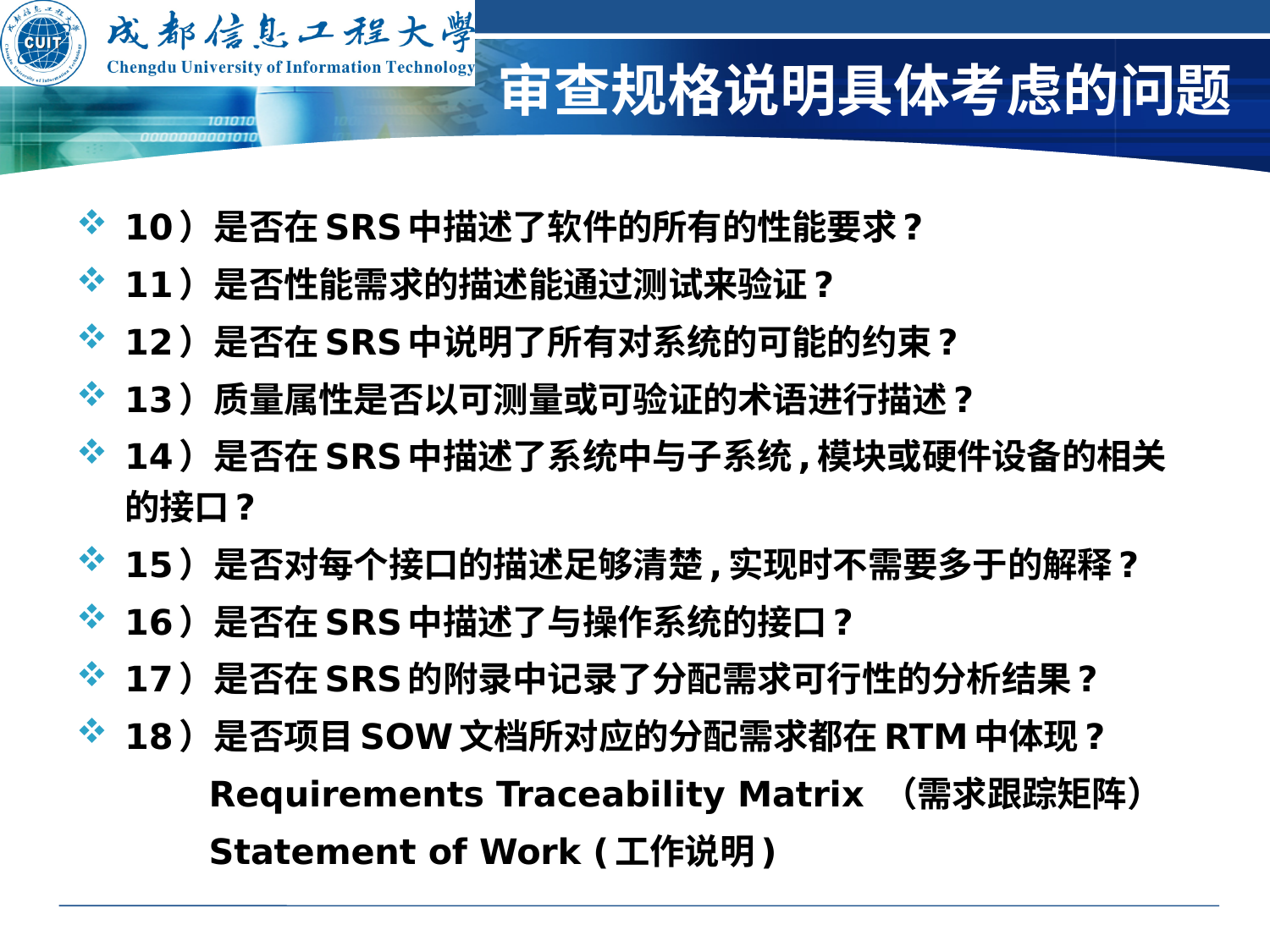

# 审查规格说明具体考虑的问题
10）是否在SRS中描述了软件的所有的性能要求?
11）是否性能需求的描述能通过测试来验证?
12）是否在SRS中说明了所有对系统的可能的约束?
13）质量属性是否以可测量或可验证的术语进行描述?
14）是否在SRS中描述了系统中与子系统,模块或硬件设备的相关的接口?
15）是否对每个接口的描述足够清楚,实现时不需要多于的解释?
16）是否在SRS中描述了与操作系统的接口?
17）是否在SRS的附录中记录了分配需求可行性的分析结果?
18）是否项目SOW文档所对应的分配需求都在RTM中体现?
           Requirements Traceability Matrix （需求跟踪矩阵）
           Statement of Work (工作说明)